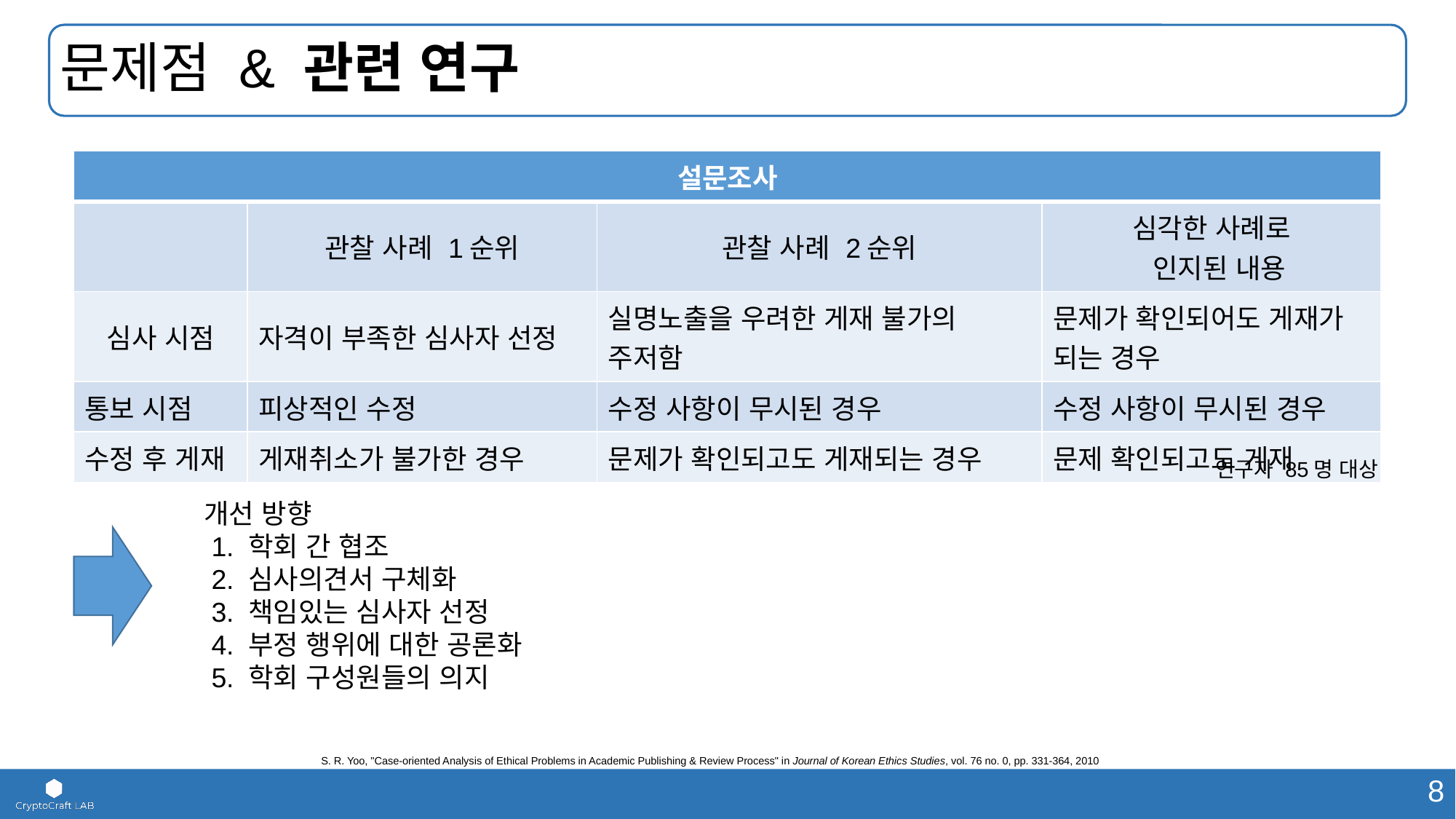

# 문제점 & 관련 연구

| 설문조사 |  |  |  |
| --- | --- | --- | --- |
|  | 관찰 사례 1순위 | 관찰 사례 2순위 | 심각한 사례로 인지된 내용 |
| 심사 시점 | 자격이 부족한 심사자 선정 | 실명노출을 우려한 게재 불가의 주저함 | 문제가 확인되어도 게재가 되는 경우 |
| 통보 시점 | 피상적인 수정 | 수정 사항이 무시된 경우 | 수정 사항이 무시된 경우 |
| 수정 후 게재 | 게재취소가 불가한 경우 | 문제가 확인되고도 게재되는 경우 | 문제 확인되고도 게재 |
연구자 85명 대상
개선 방향
 1. 학회 간 협조
 2. 심사의견서 구체화
 3. 책임있는 심사자 선정
 4. 부정 행위에 대한 공론화
 5. 학회 구성원들의 의지

S. R. Yoo, "Case-oriented Analysis of Ethical Problems in Academic Publishing & Review Process" in Journal of Korean Ethics Studies, vol. 76 no. 0, pp. 331-364, 2010